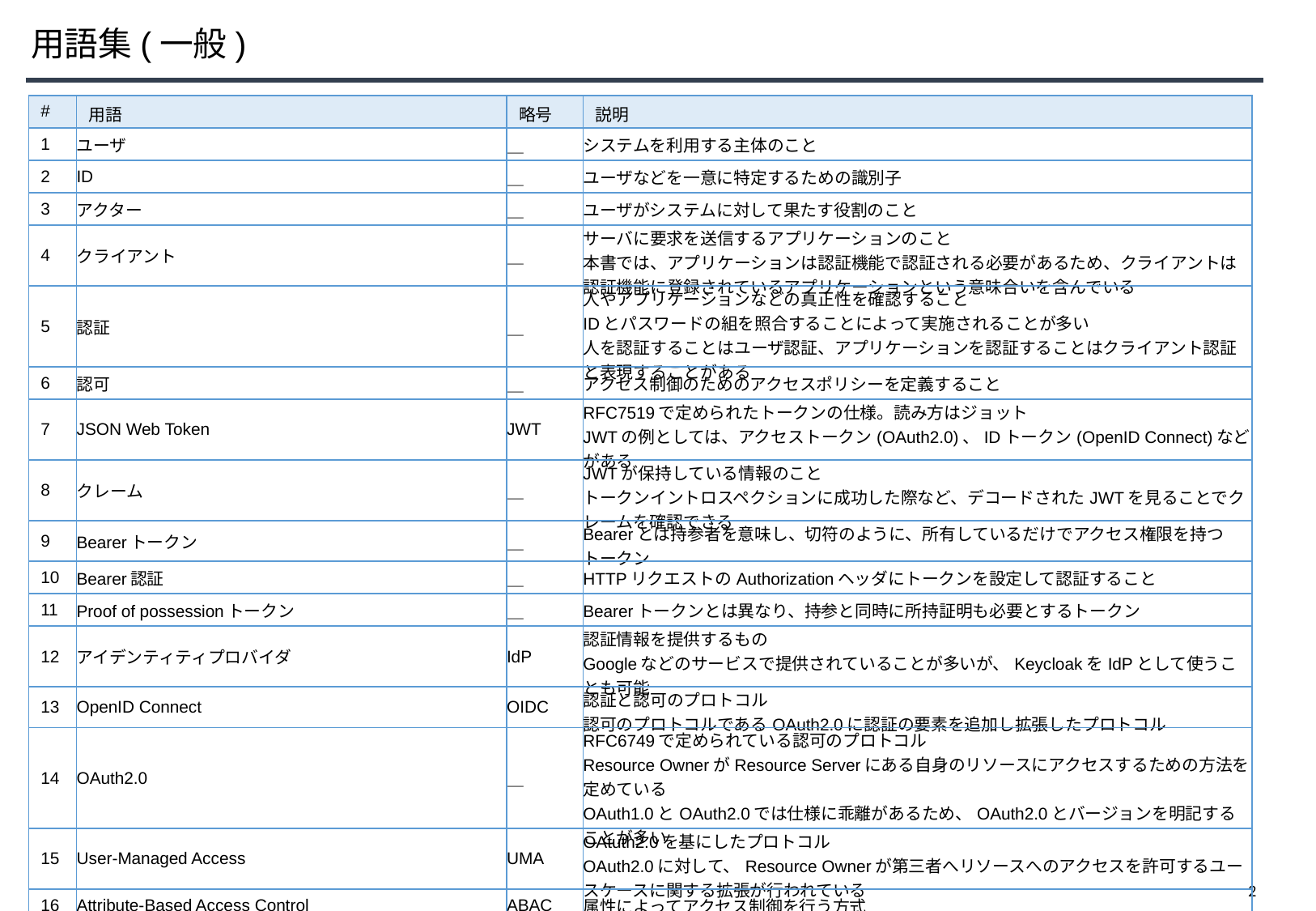

用語集(一般)
| # | 用語 | 略号 | 説明 |
| --- | --- | --- | --- |
| 1 | ユーザ | ＿ | システムを利用する主体のこと |
| 2 | ID | ＿ | ユーザなどを一意に特定するための識別子 |
| 3 | アクター | ＿ | ユーザがシステムに対して果たす役割のこと |
| 4 | クライアント | ＿ | サーバに要求を送信するアプリケーションのこと 本書では、アプリケーションは認証機能で認証される必要があるため、クライアントは認証機能に登録されているアプリケーションという意味合いを含んでいる |
| 5 | 認証 | ＿ | 人やアプリケーションなどの真正性を確認すること IDとパスワードの組を照合することによって実施されることが多い 人を認証することはユーザ認証、アプリケーションを認証することはクライアント認証と表現することがある |
| 6 | 認可 | ＿ | アクセス制御のためのアクセスポリシーを定義すること |
| 7 | JSON Web Token | JWT | RFC7519で定められたトークンの仕様。読み方はジョット JWTの例としては、アクセストークン(OAuth2.0)、IDトークン(OpenID Connect)などがある |
| 8 | クレーム | ＿ | JWTが保持している情報のこと トークンイントロスペクションに成功した際など、デコードされたJWTを見ることでクレームを確認できる |
| 9 | Bearerトークン | ＿ | Bearerとは持参者を意味し、切符のように、所有しているだけでアクセス権限を持つトークン |
| 10 | Bearer認証 | ＿ | HTTPリクエストのAuthorizationヘッダにトークンを設定して認証すること |
| 11 | Proof of possessionトークン | ＿ | Bearerトークンとは異なり、持参と同時に所持証明も必要とするトークン |
| 12 | アイデンティティプロバイダ | IdP | 認証情報を提供するもの Googleなどのサービスで提供されていることが多いが、KeycloakをIdPとして使うことも可能 |
| 13 | OpenID Connect | OIDC | 認証と認可のプロトコル 認可のプロトコルであるOAuth2.0に認証の要素を追加し拡張したプロトコル |
| 14 | OAuth2.0 | ＿ | RFC6749で定められている認可のプロトコル Resource OwnerがResource Serverにある自身のリソースにアクセスするための方法を定めている OAuth1.0とOAuth2.0では仕様に乖離があるため、OAuth2.0とバージョンを明記することが多い |
| 15 | User-Managed Access | UMA | OAtuth2.0を基にしたプロトコル OAuth2.0に対して、Resource Ownerが第三者へリソースへのアクセスを許可するユースケースに関する拡張が行われている |
| 16 | Attribute-Based Access Control | ABAC | 属性によってアクセス制御を行う方式 |
| 17 | Keycloak | ＿ | 認証と認可に関するオープンソースソフトウェア アイデンティティプロバイダや認可機能としての機能を提供する |
| 18 | Identity Assurance Level | IAL | 身元確認の厳密さや強度を示すレベル |
| 19 | Authenticator Assurance Level | AAL | 当人認証プロセスの強度を示すレベル |